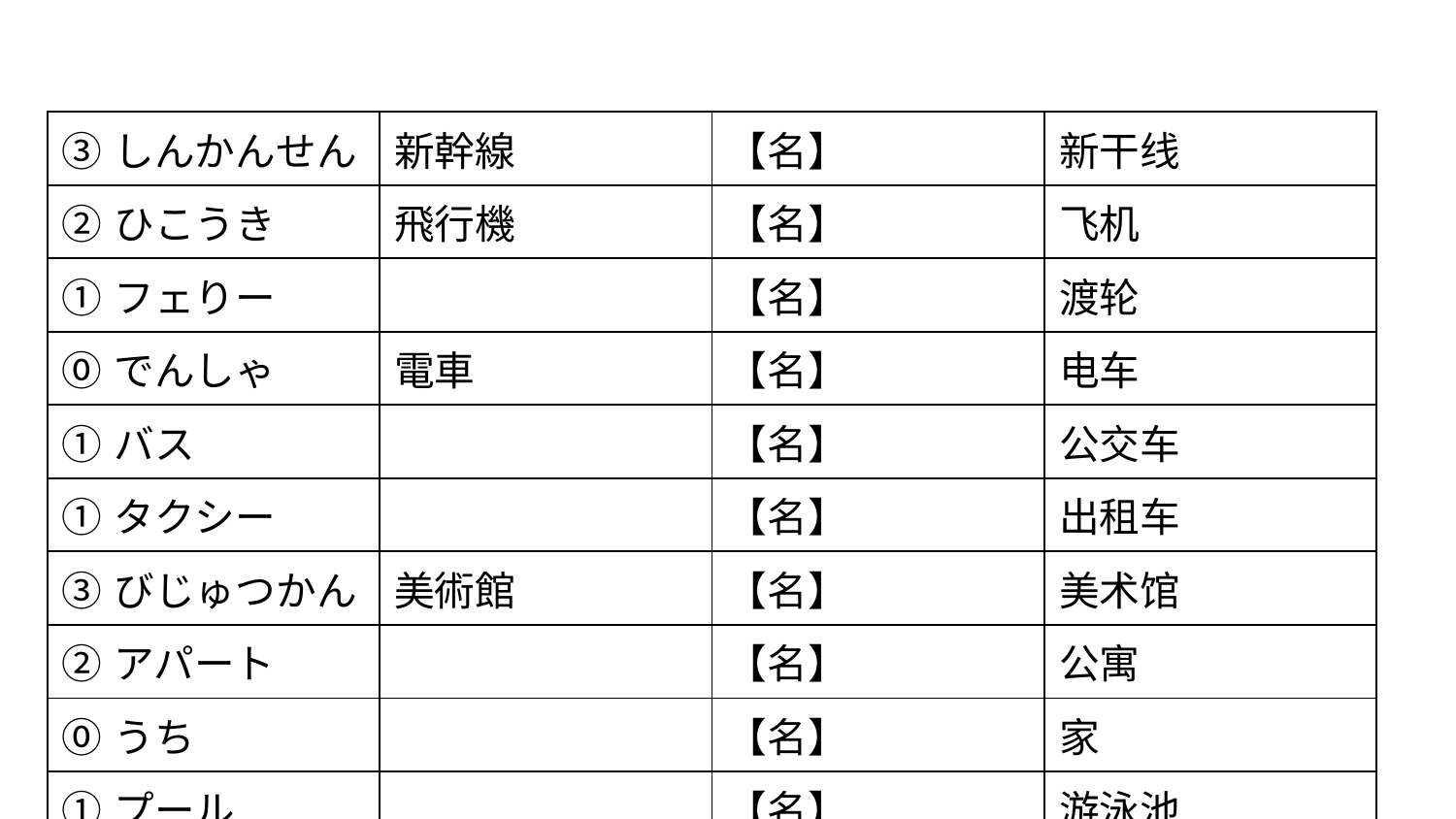

| ③しんかんせん | 新幹線 | 【名】 | 新干线 |
| --- | --- | --- | --- |
| ②ひこうき | 飛行機 | 【名】 | 飞机 |
| ①フェりー |  | 【名】 | 渡轮 |
| ⓪でんしゃ | 電車 | 【名】 | 电车 |
| ①バス |  | 【名】 | 公交车 |
| ①タクシー |  | 【名】 | 出租车 |
| ③びじゅつかん | 美術館 | 【名】 | 美术馆 |
| ②アパート |  | 【名】 | 公寓 |
| ⓪うち |  | 【名】 | 家 |
| ①プール |  | 【名】 | 游泳池 |